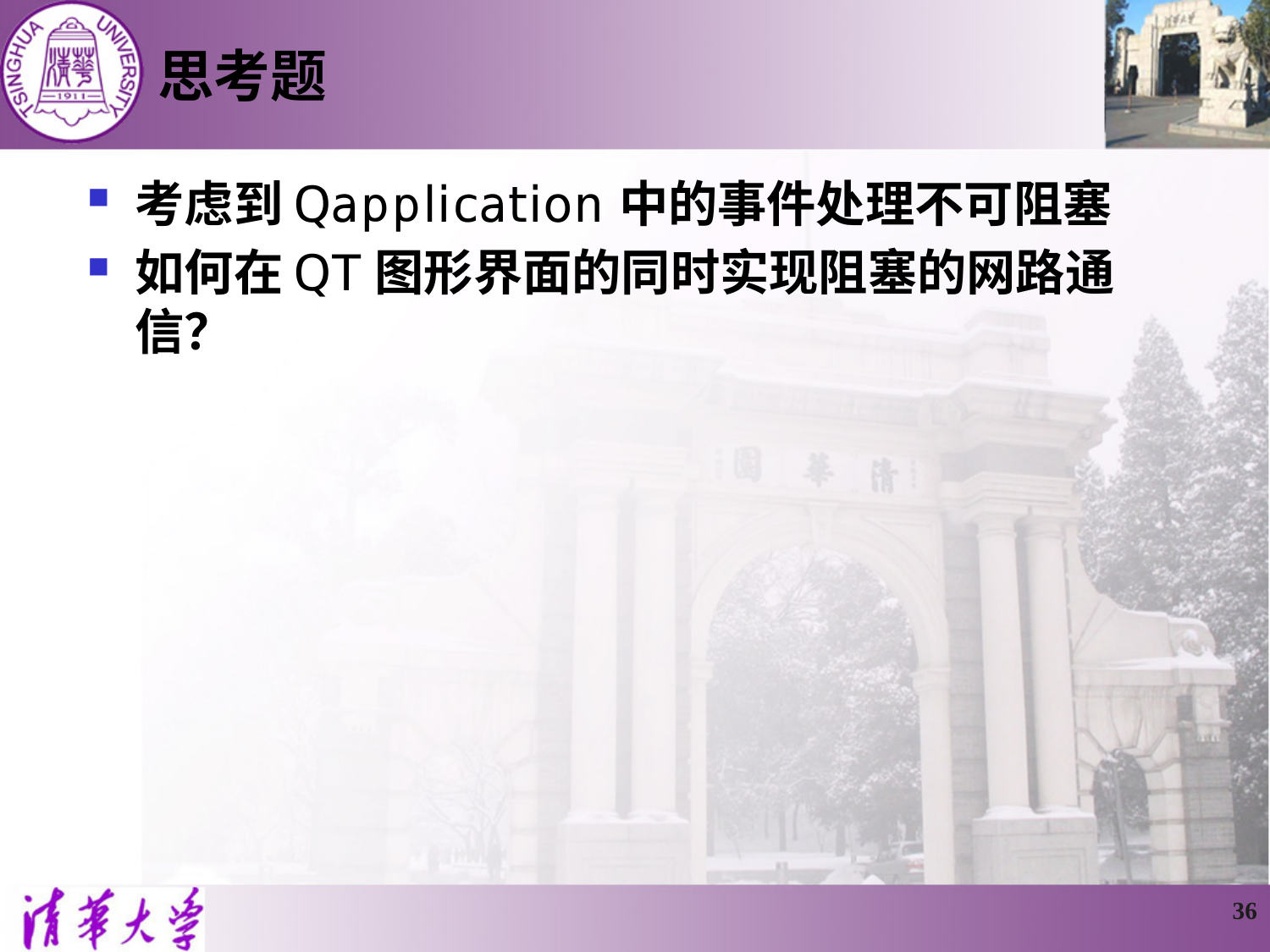

# 思考题
考虑到Qapplication中的事件处理不可阻塞
如何在QT图形界面的同时实现阻塞的网路通信？

36